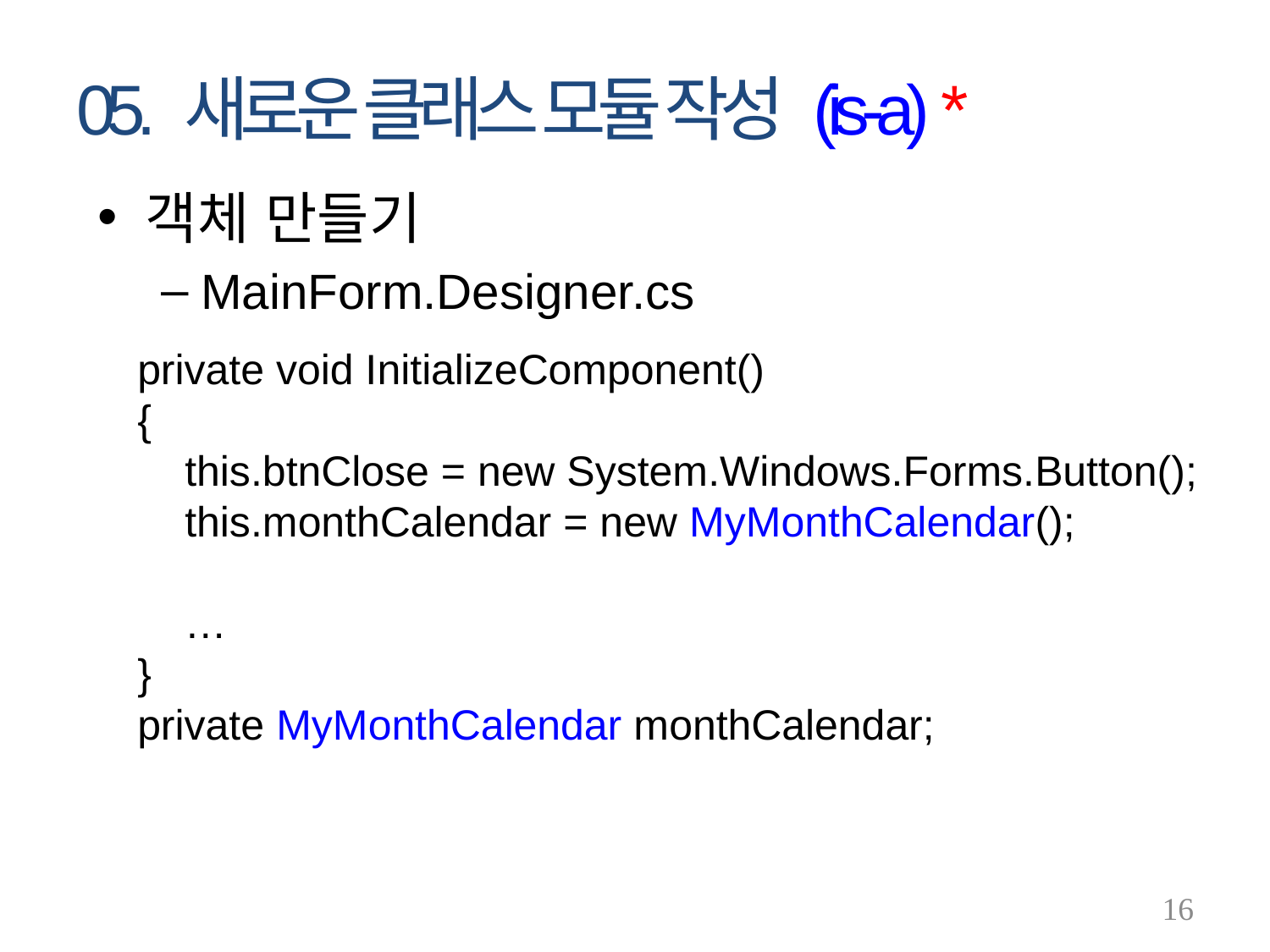

# 05. 새로운 클래스 모듈 작성 (is-a) *
객체 만들기
MainForm.Designer.cs
private void InitializeComponent()
{
    this.btnClose = new System.Windows.Forms.Button();
    this.monthCalendar = new MyMonthCalendar();

    …
}
private MyMonthCalendar monthCalendar;
16